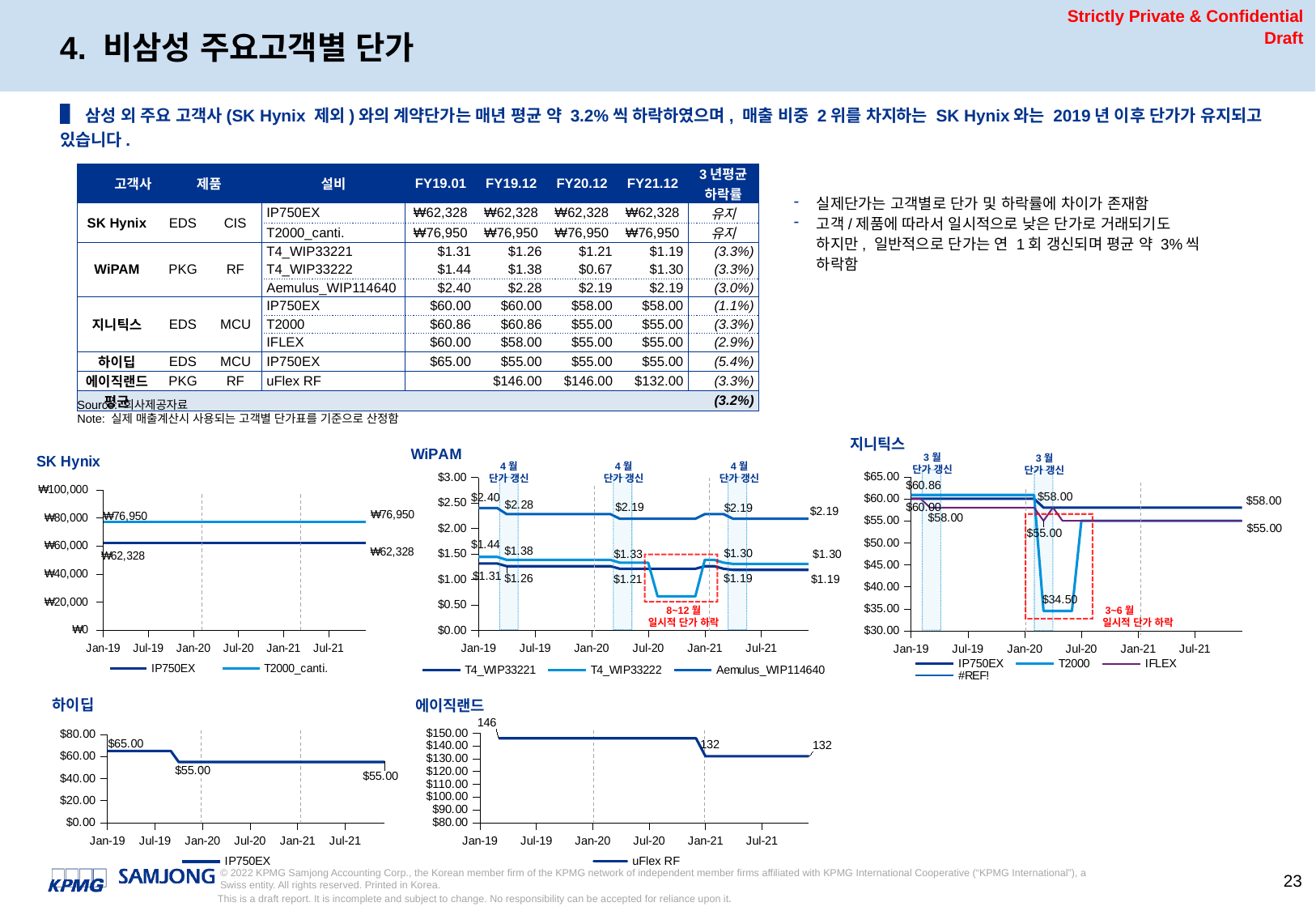

# 4. 비삼성 주요고객별 단가
▌삼성 외 주요 고객사(SK Hynix 제외)와의 계약단가는 매년 평균 약 3.2%씩 하락하였으며, 매출 비중 2위를 차지하는 SK Hynix와는 2019년 이후 단가가 유지되고 있습니다.
| 고객사 | 제품 |  | 설비 | FY19.01 | FY19.12 | FY20.12 | FY21.12 | 3년평균 하락률 |
| --- | --- | --- | --- | --- | --- | --- | --- | --- |
| SK Hynix | EDS | CIS | IP750EX | ₩62,328 | ₩62,328 | ₩62,328 | ₩62,328 | 유지 |
|  |  |  | T2000\_canti. | ₩76,950 | ₩76,950 | ₩76,950 | ₩76,950 | 유지 |
| WiPAM | PKG | RF | T4\_WIP33221 | $1.31 | $1.26 | $1.21 | $1.19 | (3.3%) |
|  |  |  | T4\_WIP33222 | $1.44 | $1.38 | $0.67 | $1.30 | (3.3%) |
|  |  |  | Aemulus\_WIP114640 | $2.40 | $2.28 | $2.19 | $2.19 | (3.0%) |
| 지니틱스 | EDS | MCU | IP750EX | $60.00 | $60.00 | $58.00 | $58.00 | (1.1%) |
|  |  |  | T2000 | $60.86 | $60.86 | $55.00 | $55.00 | (3.3%) |
|  |  |  | IFLEX | $60.00 | $58.00 | $55.00 | $55.00 | (2.9%) |
| 하이딥 | EDS | MCU | IP750EX | $65.00 | $55.00 | $55.00 | $55.00 | (5.4%) |
| 에이직랜드 | PKG | RF | uFlex RF |  | $146.00 | $146.00 | $132.00 | (3.3%) |
| 평균 |  |  |  |  |  |  |  | (3.2%) |
실제단가는 고객별로 단가 및 하락률에 차이가 존재함
고객/제품에 따라서 일시적으로 낮은 단가로 거래되기도 하지만, 일반적으로 단가는 연 1회 갱신되며 평균 약 3%씩 하락함
Source: 회사제공자료
Note: 실제 매출계산시 사용되는 고객별 단가표를 기준으로 산정함

[unsupported chart]

[unsupported chart]

### Chart: SK Hynix

| Category | IP750EX | T2000_canti. |
|---|---|---|
| 43496 | 62328.0 | 76950.0 |
| 43524 | 62328.0 | 76950.0 |
| 43555 | 62328.0 | 76950.0 |
| 43585 | 62328.0 | 76950.0 |
| 43616 | 62328.0 | 76950.0 |
| 43646 | 62328.0 | 76950.0 |
| 43677 | 62328.0 | 76950.0 |
| 43708 | 62328.0 | 76950.0 |
| 43738 | 62328.0 | 76950.0 |
| 43769 | 62328.0 | 76950.0 |
| 43799 | 62328.0 | 76950.0 |
| 43830 | 62328.0 | 76950.0 |
| 43861 | 62328.0 | 76950.0 |
| 43890 | 62328.0 | 76950.0 |
| 43921 | 62328.0 | 76950.0 |
| 43951 | 62328.0 | 76950.0 |
| 43982 | 62328.0 | 76950.0 |
| 44012 | 62328.0 | 76950.0 |
| 44043 | 62328.0 | 76950.0 |
| 44074 | 62328.0 | 76950.0 |
| 44104 | 62328.0 | 76950.0 |
| 44135 | 62328.0 | 76950.0 |
| 44165 | 62328.0 | 76950.0 |
| 44196 | 62328.0 | 76950.0 |
| 44227 | 62328.0 | 76950.0 |
| 44255 | 62328.0 | 76950.0 |
| 44286 | 62328.0 | 76950.0 |
| 44316 | 62328.0 | 76950.0 |
| 44347 | 62328.0 | 76950.0 |
| 44377 | 62328.0 | 76950.0 |
| 44408 | 62328.0 | 76950.0 |
| 44439 | 62328.0 | 76950.0 |
| 44469 | 62328.0 | 76950.0 |
| 44500 | 62328.0 | 76950.0 |
| 44530 | 62328.0 | 76950.0 |
| 44561 | 62328.0 | 76950.0 |
3월
단가 갱신
3월
단가 갱신
4월
단가 갱신
4월
단가 갱신
4월
단가 갱신

8~12월
일시적 단가 하락
 3~6월
일시적 단가 하락

[unsupported chart]

### Chart: 에이직랜드

| Category | uFlex RF |
|---|---|
| 43496 | None |
| 43524 | None |
| 43555 | 146.0 |
| 43585 | 146.0 |
| 43616 | 146.0 |
| 43646 | 146.0 |
| 43677 | 146.0 |
| 43708 | 146.0 |
| 43738 | 146.0 |
| 43769 | 146.0 |
| 43799 | 146.0 |
| 43830 | 146.0 |
| 43861 | 146.0 |
| 43890 | 146.0 |
| 43921 | 146.0 |
| 43951 | 146.0 |
| 43982 | 146.0 |
| 44012 | 146.0 |
| 44043 | 146.0 |
| 44074 | 146.0 |
| 44104 | 146.0 |
| 44135 | 146.0 |
| 44165 | 146.0 |
| 44196 | 146.0 |
| 44227 | 132.0 |
| 44255 | 132.0 |
| 44286 | 132.0 |
| 44316 | 132.0 |
| 44347 | 132.0 |
| 44377 | 132.0 |
| 44408 | 132.0 |
| 44439 | 132.0 |
| 44469 | 132.0 |
| 44500 | 132.0 |
| 44530 | 132.0 |
| 44561 | 132.0 |
uFlex RF